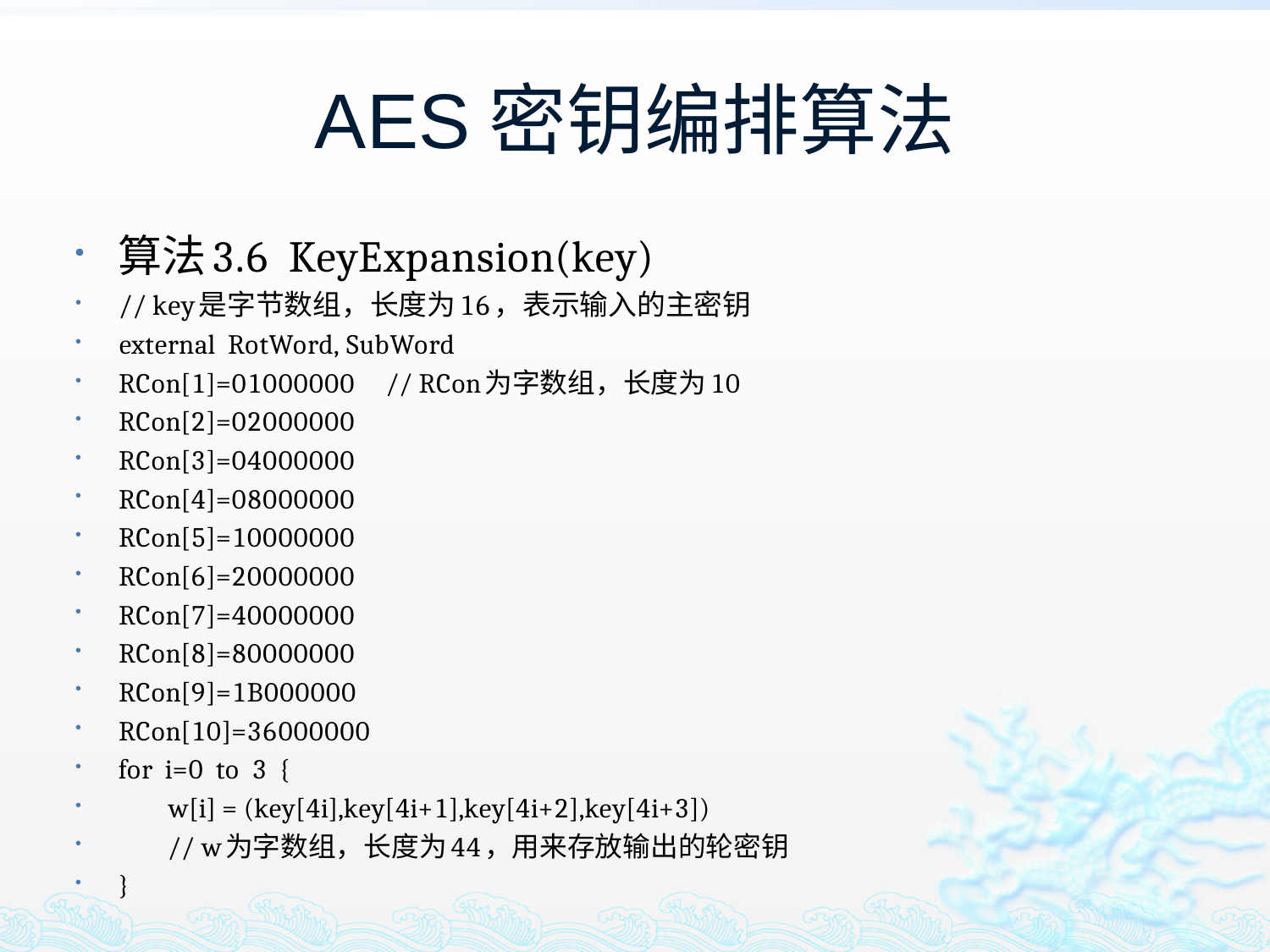

# AES密钥编排算法
算法3.6  KeyExpansion(key)
// key是字节数组，长度为16，表示输入的主密钥
external  RotWord, SubWord
RCon[1]=01000000     // RCon为字数组，长度为10
RCon[2]=02000000
RCon[3]=04000000
RCon[4]=08000000
RCon[5]=10000000
RCon[6]=20000000
RCon[7]=40000000
RCon[8]=80000000
RCon[9]=1B000000
RCon[10]=36000000
for  i=0  to  3  {
        w[i] = (key[4i],key[4i+1],key[4i+2],key[4i+3])
        // w为字数组，长度为44，用来存放输出的轮密钥
}